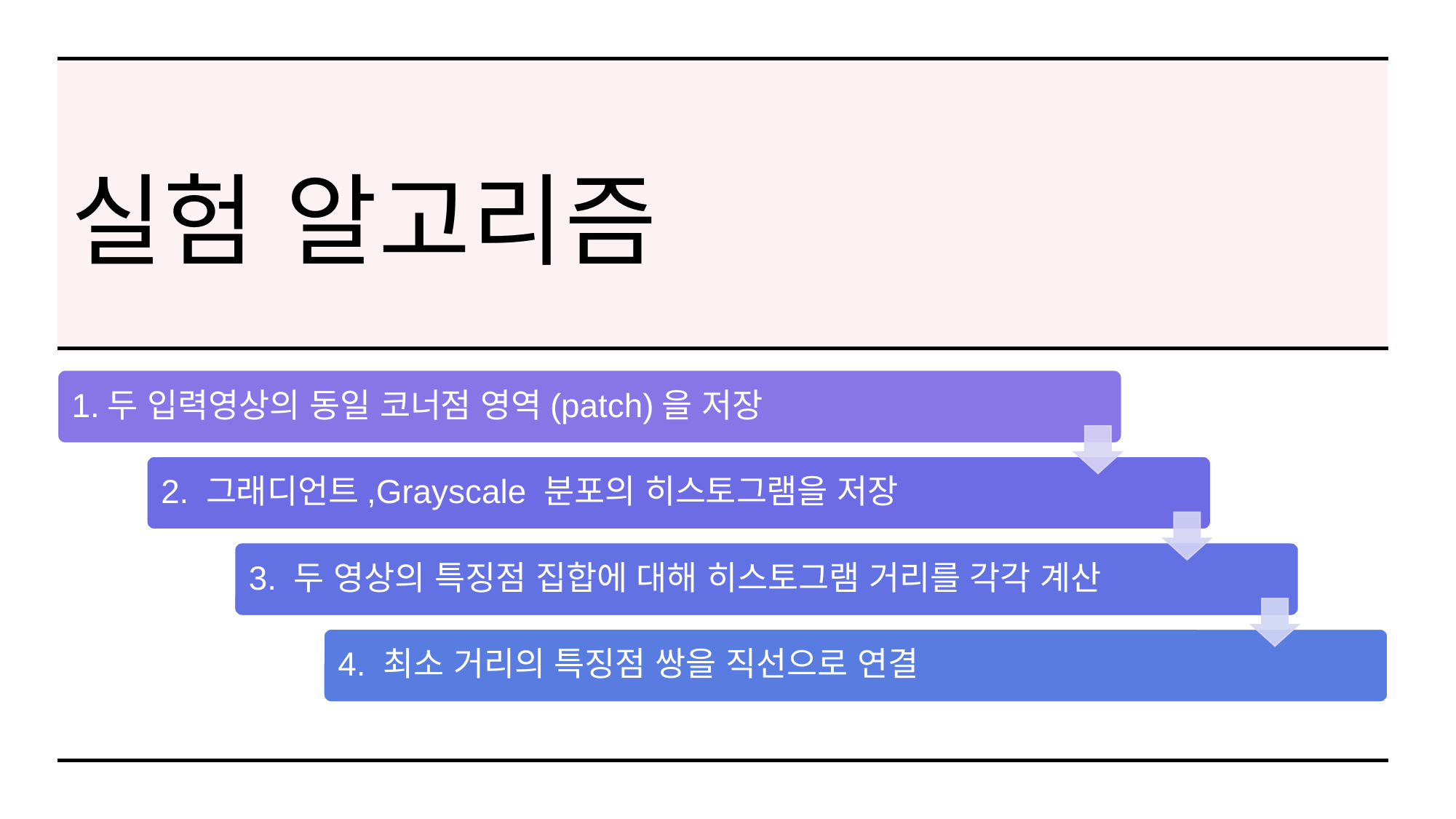

# 실험 알고리즘
1.두 입력영상의 동일 코너점 영역(patch)을 저장
2. 그래디언트,Grayscale 분포의 히스토그램을 저장
3. 두 영상의 특징점 집합에 대해 히스토그램 거리를 각각 계산
4. 최소 거리의 특징점 쌍을 직선으로 연결